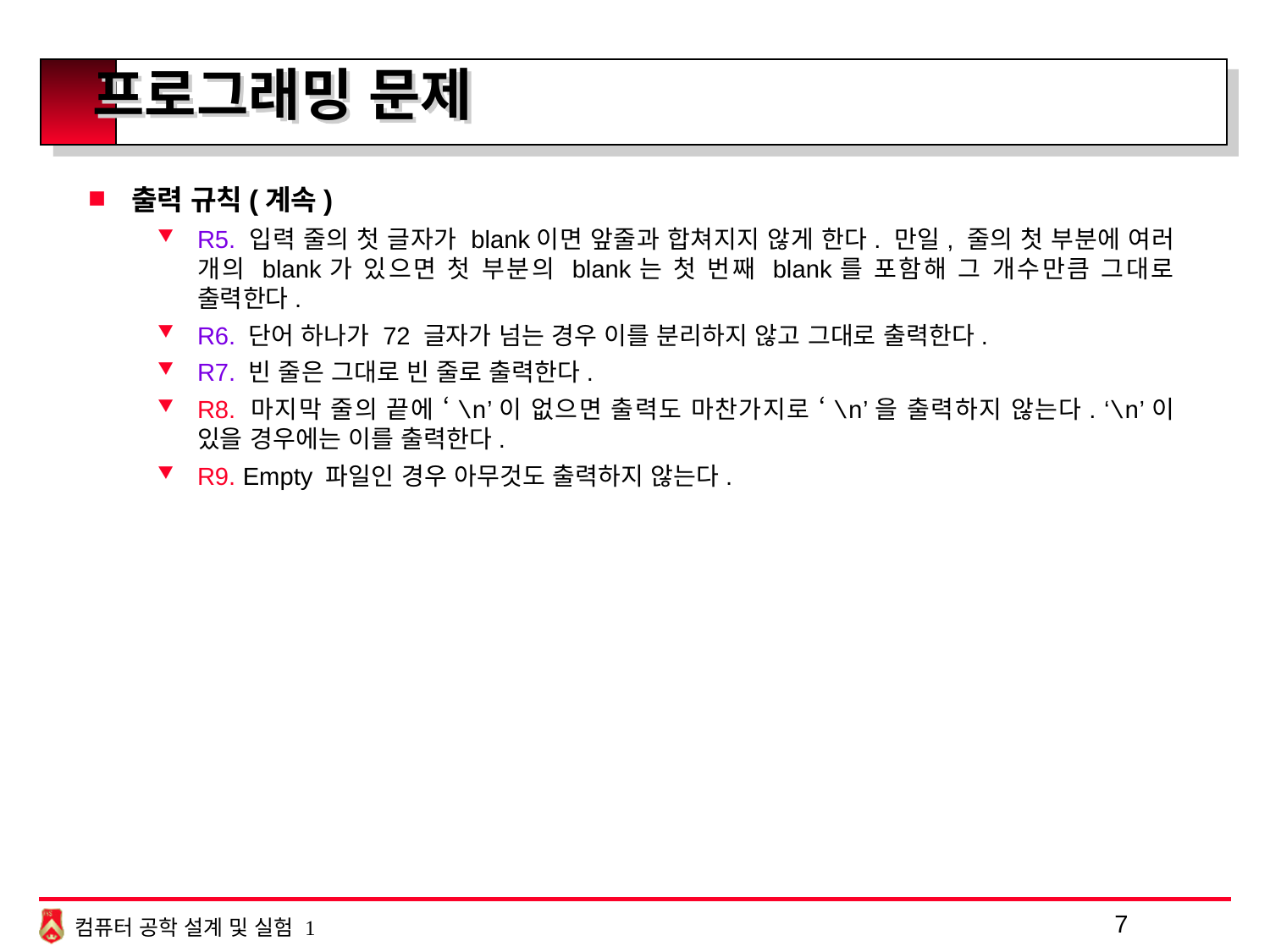

# 프로그래밍 문제
출력 규칙(계속)
R5. 입력 줄의 첫 글자가 blank이면 앞줄과 합쳐지지 않게 한다. 만일, 줄의 첫 부분에 여러 개의 blank가 있으면 첫 부분의 blank는 첫 번째 blank를 포함해 그 개수만큼 그대로 출력한다.
R6. 단어 하나가 72 글자가 넘는 경우 이를 분리하지 않고 그대로 출력한다.
R7. 빈 줄은 그대로 빈 줄로 출력한다.
R8. 마지막 줄의 끝에 ‘\n’이 없으면 출력도 마찬가지로 ‘\n’을 출력하지 않는다. ‘\n’이 있을 경우에는 이를 출력한다.
R9. Empty 파일인 경우 아무것도 출력하지 않는다.
7